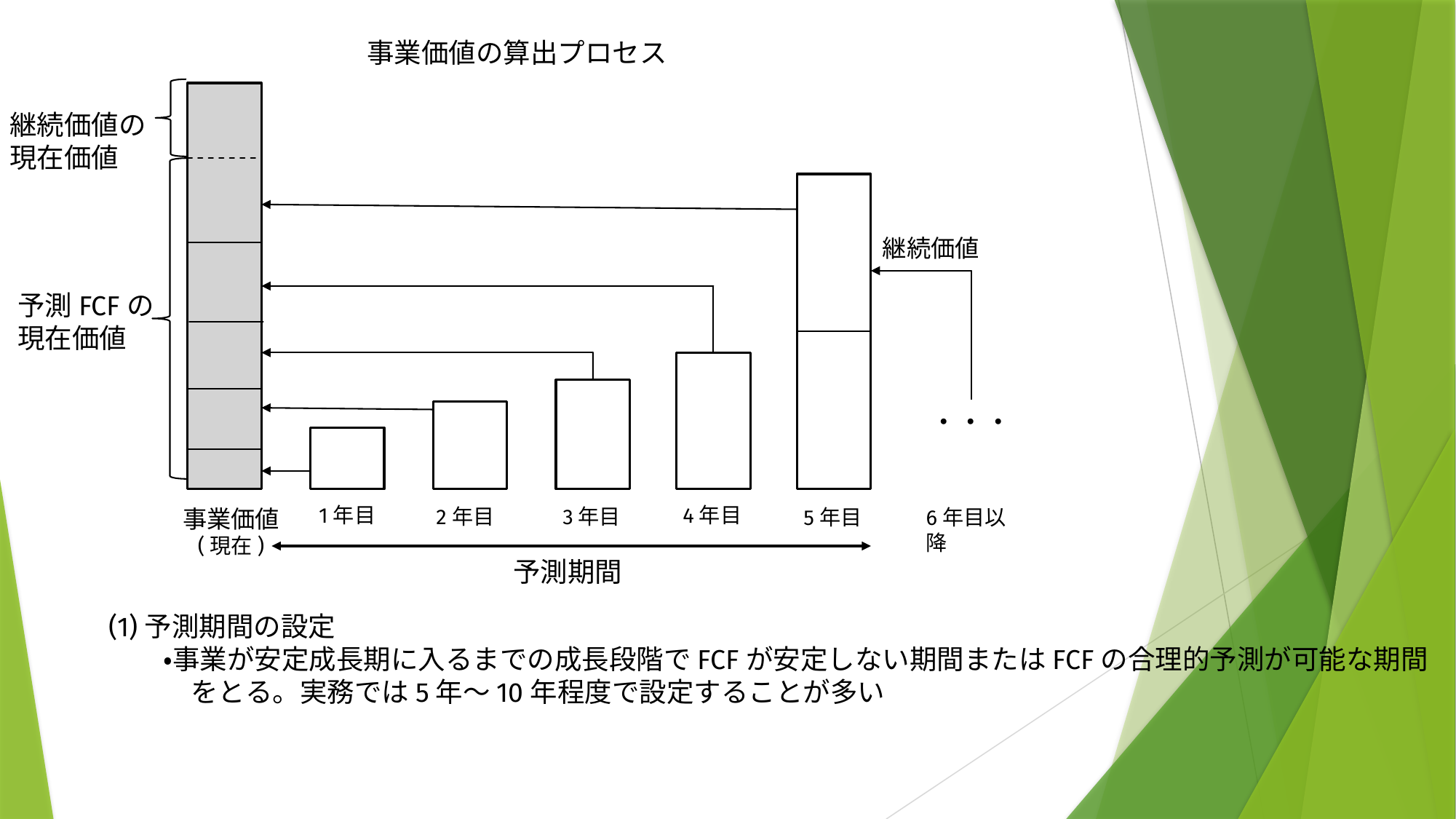

事業価値の算出プロセス

継続価値の
現在価値

継続価値
予測FCFの
現在価値

・・・

4年目
1年目
2年目
3年目
事業価値
(現在)
6年目以降
5年目
予測期間
(1)予測期間の設定
　　・事業が安定成長期に入るまでの成長段階でFCFが安定しない期間またはFCFの合理的予測が可能な期間
　　　をとる。実務では5年～10年程度で設定することが多い